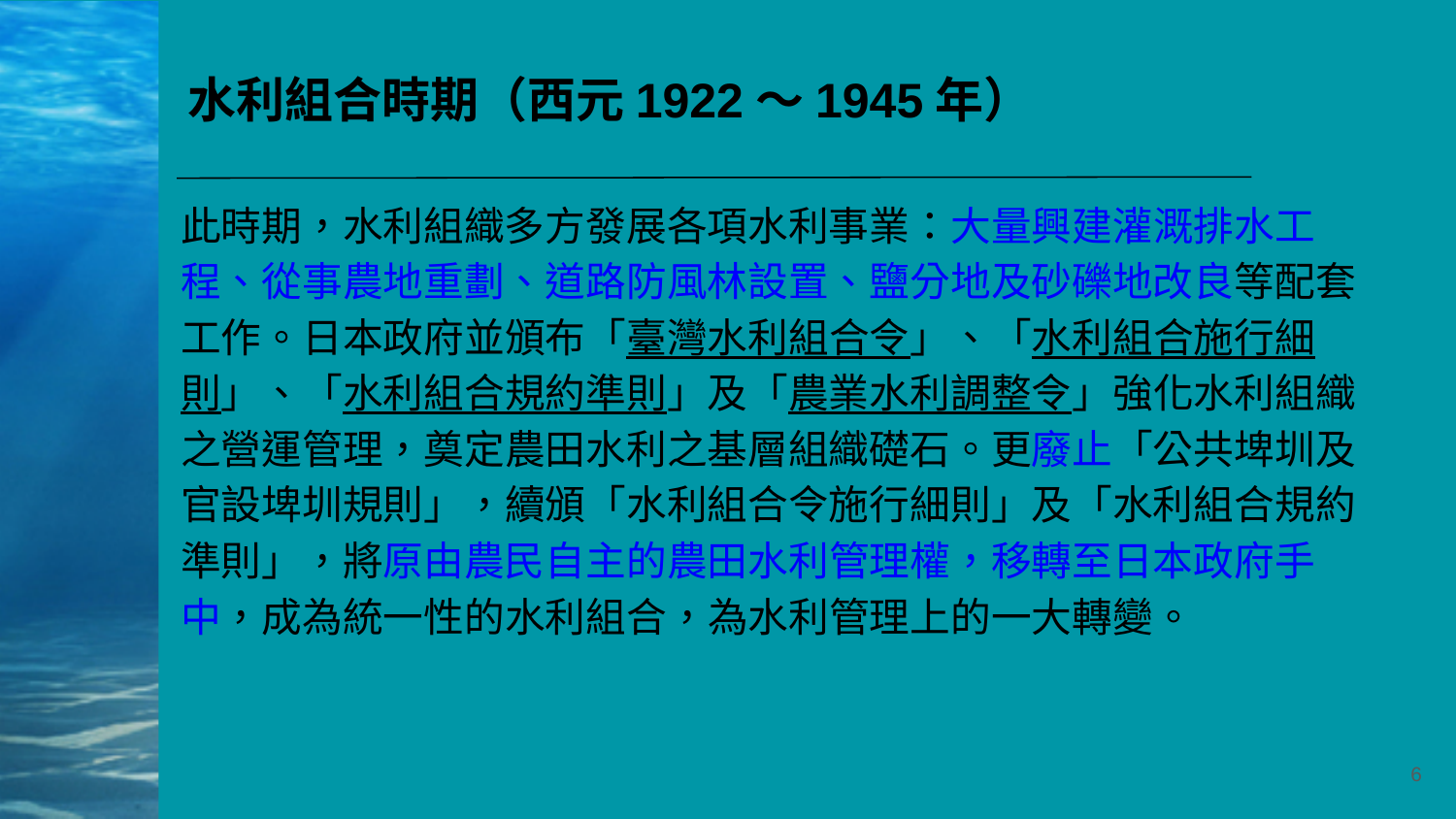

水利組合時期（西元1922～1945年）
此時期，水利組織多方發展各項水利事業：大量興建灌溉排水工程、從事農地重劃、道路防風林設置、鹽分地及砂礫地改良等配套工作。日本政府並頒布「臺灣水利組合令」、「水利組合施行細則」、「水利組合規約準則」及「農業水利調整令」強化水利組織之營運管理，奠定農田水利之基層組織礎石。更廢止「公共埤圳及官設埤圳規則」，續頒「水利組合令施行細則」及「水利組合規約準則」，將原由農民自主的農田水利管理權，移轉至日本政府手中，成為統一性的水利組合，為水利管理上的一大轉變。